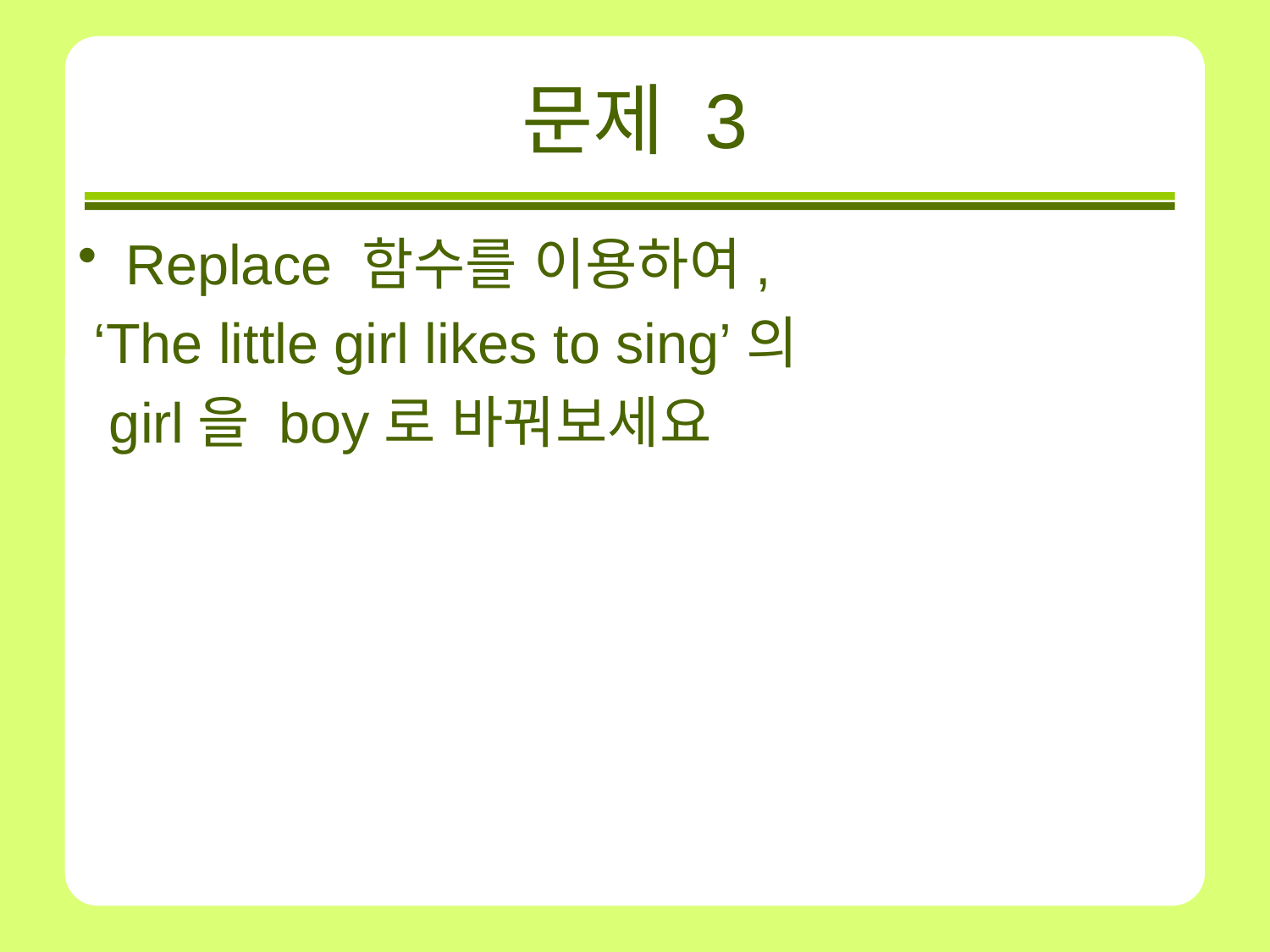

# 문제 3
Replace 함수를 이용하여,
 ‘The little girl likes to sing’의
  girl을 boy로 바꿔보세요